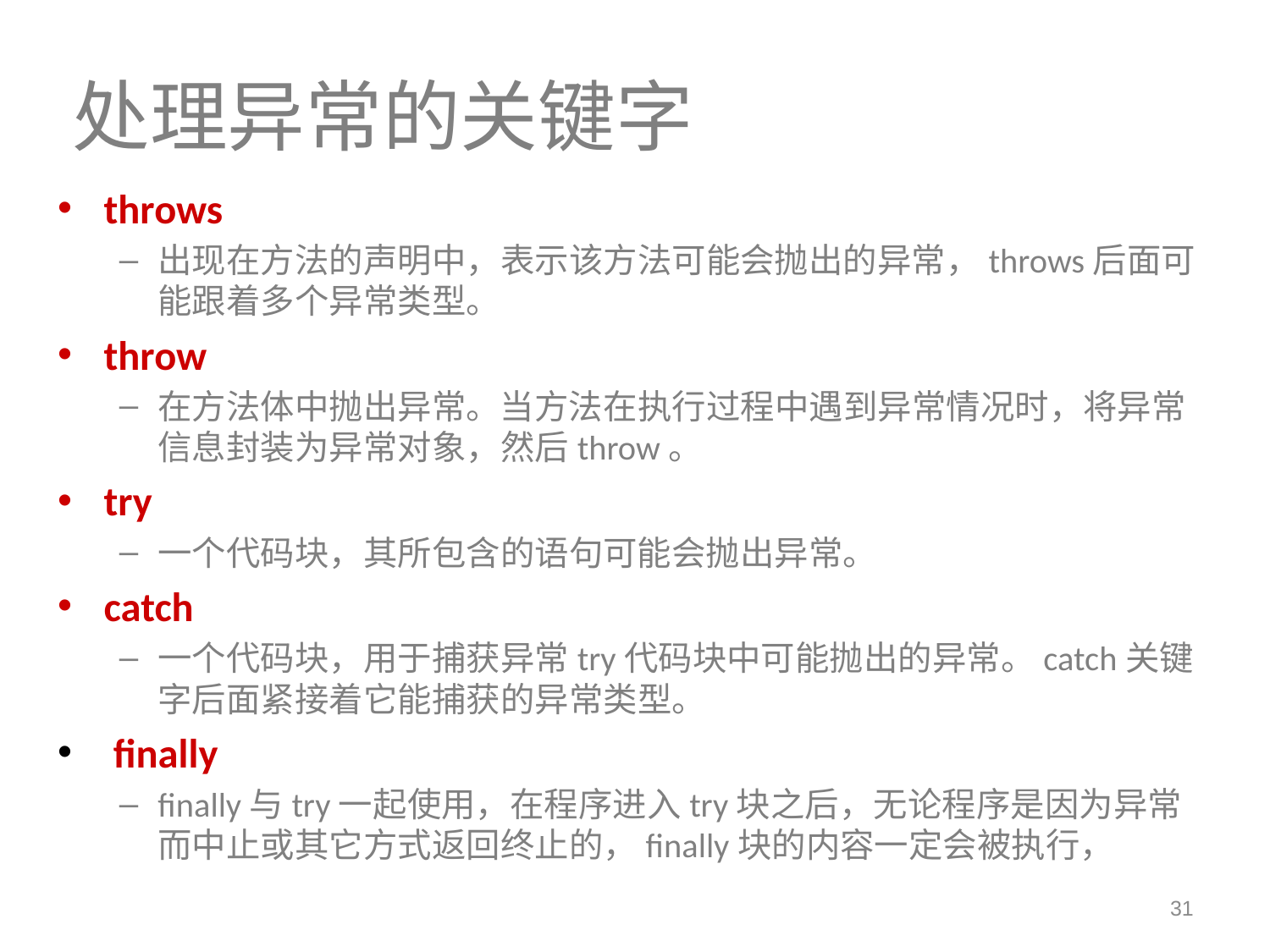

# 处理异常的关键字
throws
出现在方法的声明中，表示该方法可能会抛出的异常，throws后面可能跟着多个异常类型。
throw
在方法体中抛出异常。当方法在执行过程中遇到异常情况时，将异常信息封装为异常对象，然后throw。
try
一个代码块，其所包含的语句可能会抛出异常。
catch
一个代码块，用于捕获异常try代码块中可能抛出的异常。catch关键字后面紧接着它能捕获的异常类型。
 finally
finally与try一起使用，在程序进入try块之后，无论程序是因为异常而中止或其它方式返回终止的，finally块的内容一定会被执行，
31